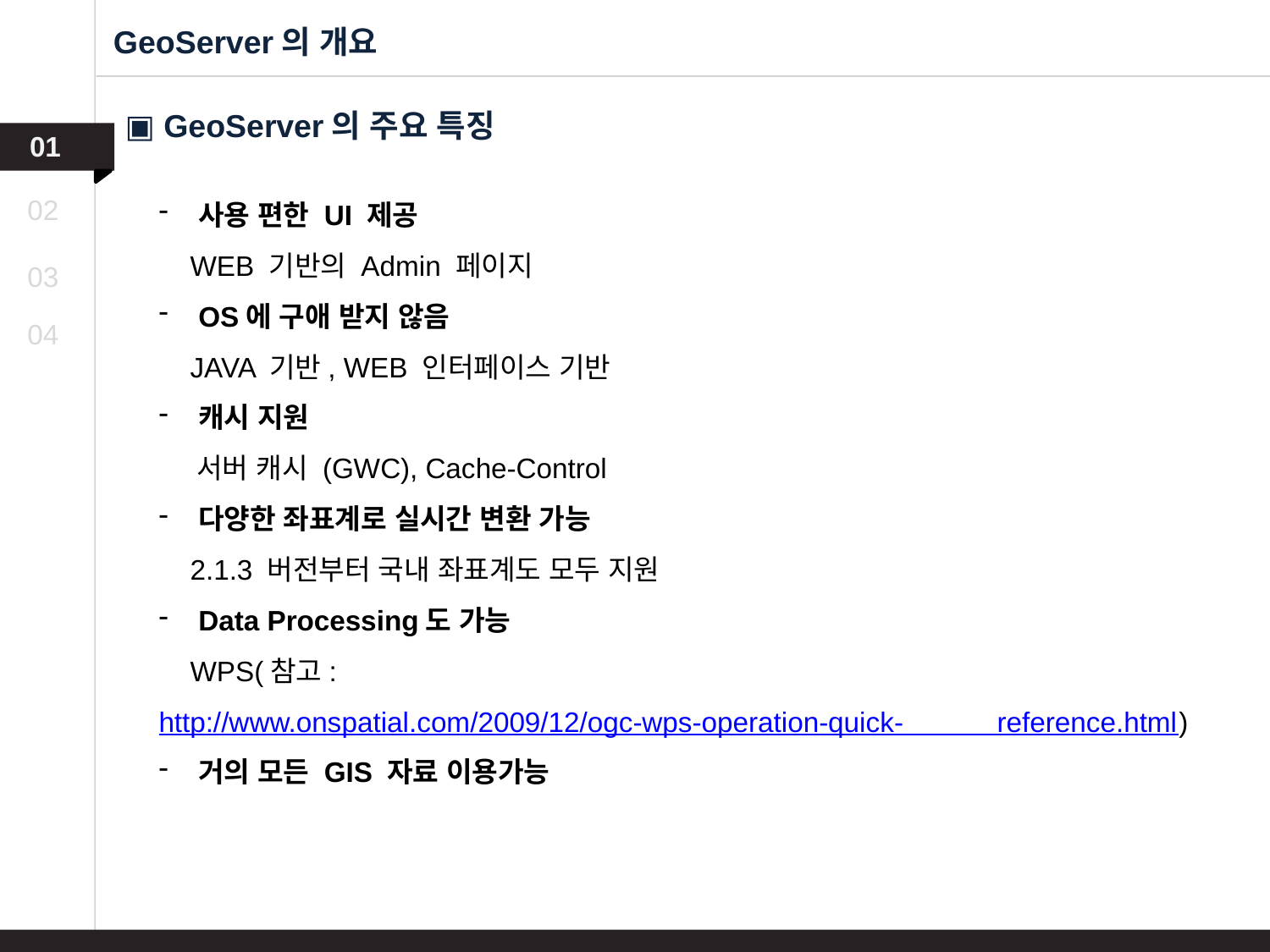

GeoServer의 개요
▣ GeoServer의 주요 특징
01

사용 편한 UI 제공
    WEB 기반의 Admin 페이지
OS에 구애 받지 않음
    JAVA 기반, WEB 인터페이스 기반
캐시 지원
    서버 캐시 (GWC), Cache-Control
다양한 좌표계로 실시간 변환 가능
    2.1.3 버전부터 국내 좌표계도 모두 지원
Data Processing도 가능
    WPS(참고:http://www.onspatial.com/2009/12/ogc-wps-operation-quick-            reference.html)
거의 모든 GIS 자료 이용가능
02
03
04